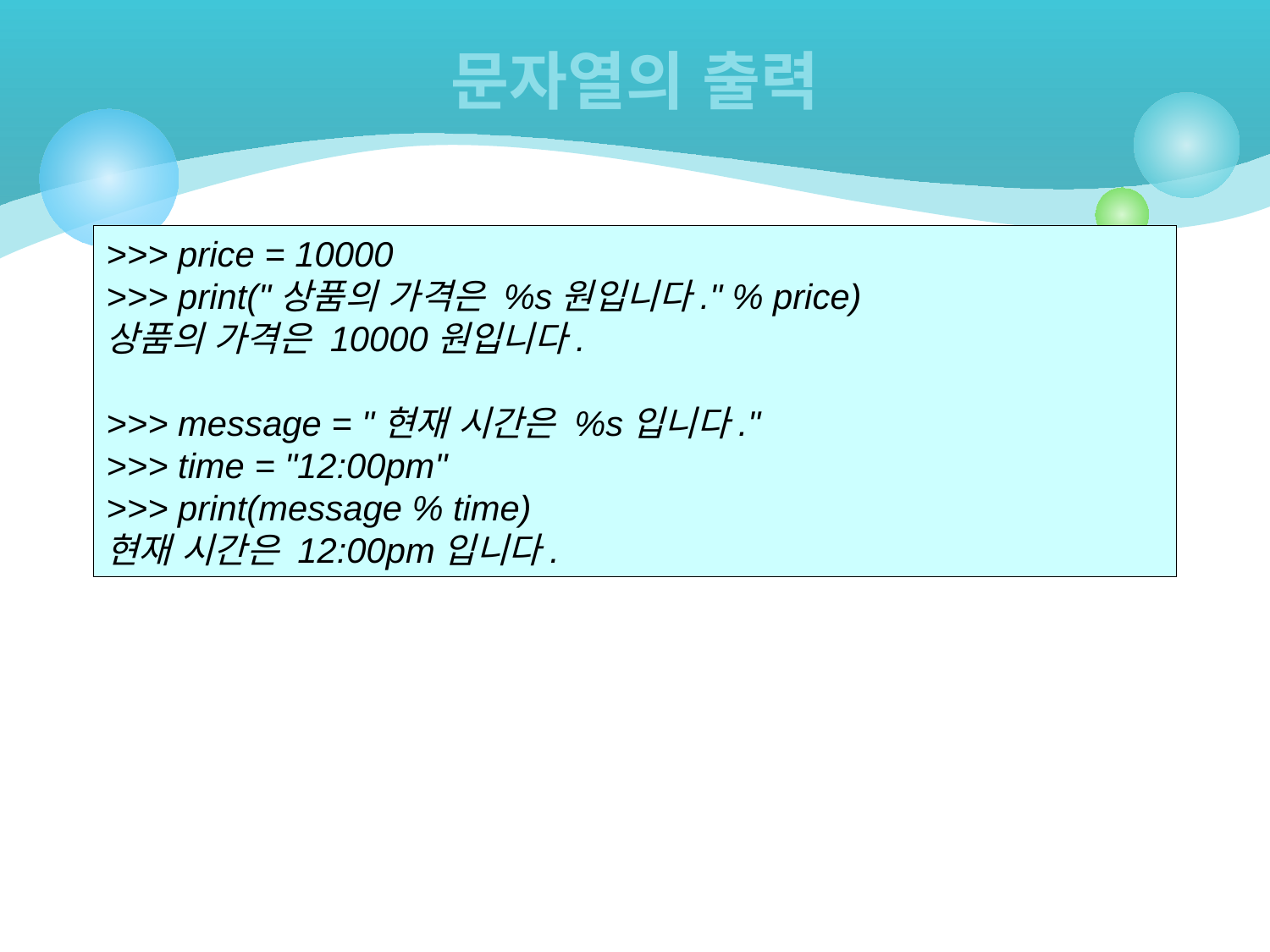

# 문자열의 출력

>>> price = 10000
>>> print("상품의 가격은 %s원입니다." % price)
상품의 가격은 10000원입니다.

>>> message = "현재 시간은 %s입니다."
>>> time = "12:00pm"
>>> print(message % time)
현재 시간은 12:00pm입니다.